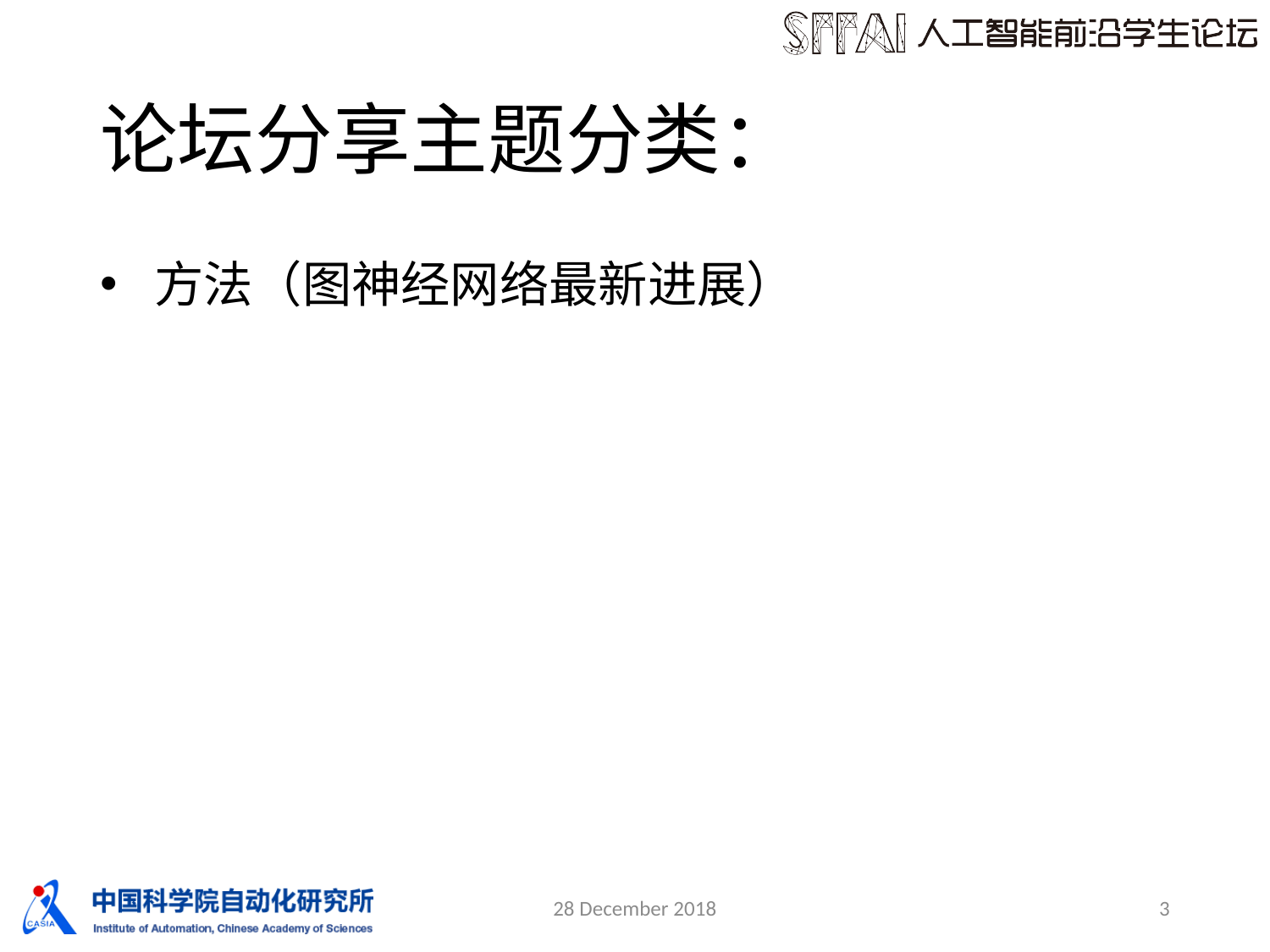

# 论坛分享主题分类：
 方法（图神经网络最新进展）
28 December 2018
3